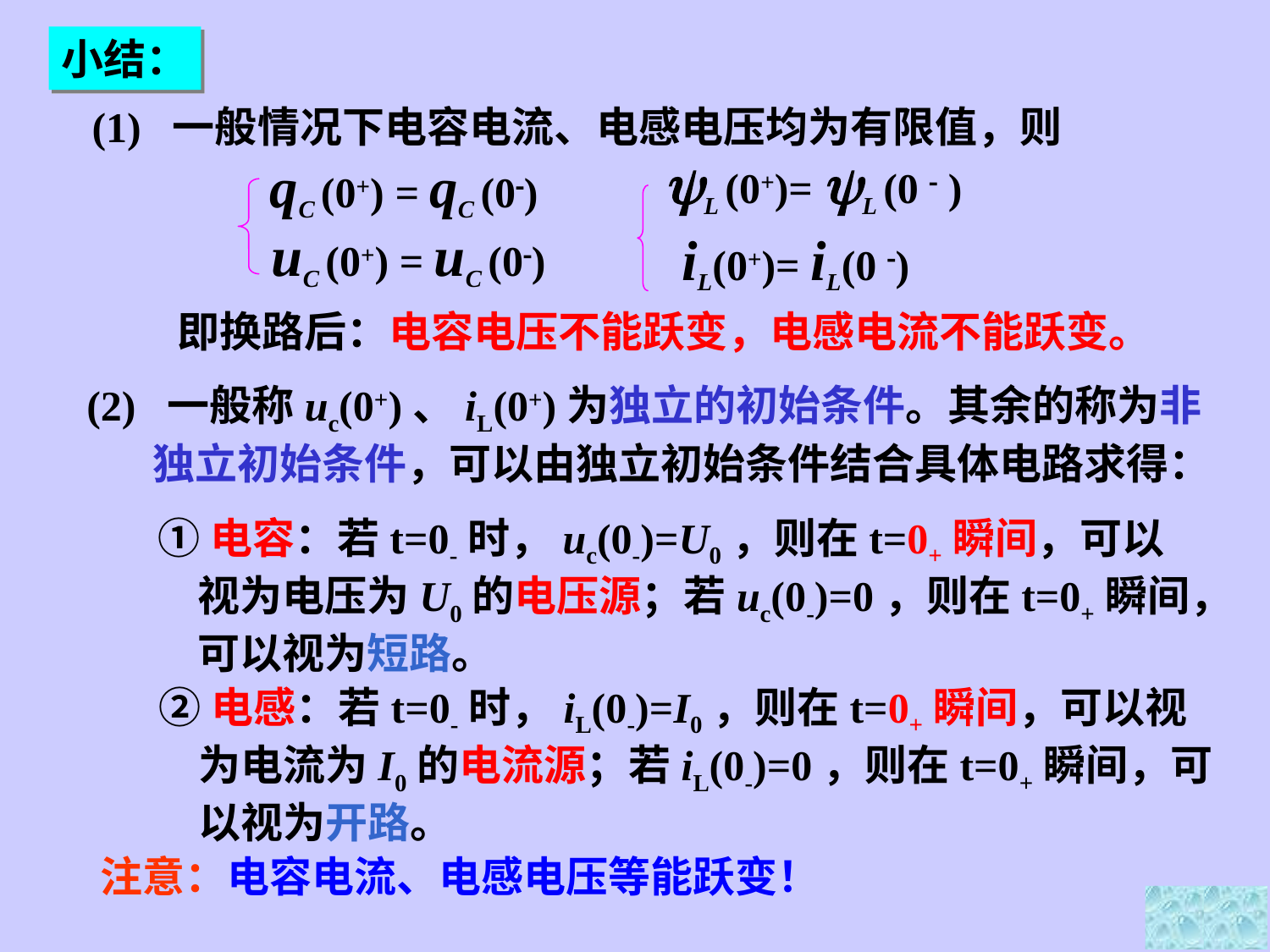

小结：
(1)  一般情况下电容电流、电感电压均为有限值，则
ψL (0+)= ψL (0 − )

iL(0+)= iL(0 −)
qC (0+) = qC (0−)

uC (0+) = uC (0−)
即换路后：电容电压不能跃变，电感电流不能跃变。
(2)  一般称uc(0+)、iL(0+)为独立的初始条件。其余的称为非独立初始条件，可以由独立初始条件结合具体电路求得：
①电容：若t=0-时，uc(0-)=U0，则在t=0+瞬间，可以视为电压为U0的电压源；若uc(0-)=0，则在t=0+瞬间，可以视为短路。
②电感：若t=0-时，iL(0-)=I0，则在t=0+瞬间，可以视为电流为I0的电流源；若iL(0-)=0，则在t=0+瞬间，可以视为开路。
注意：电容电流、电感电压等能跃变！